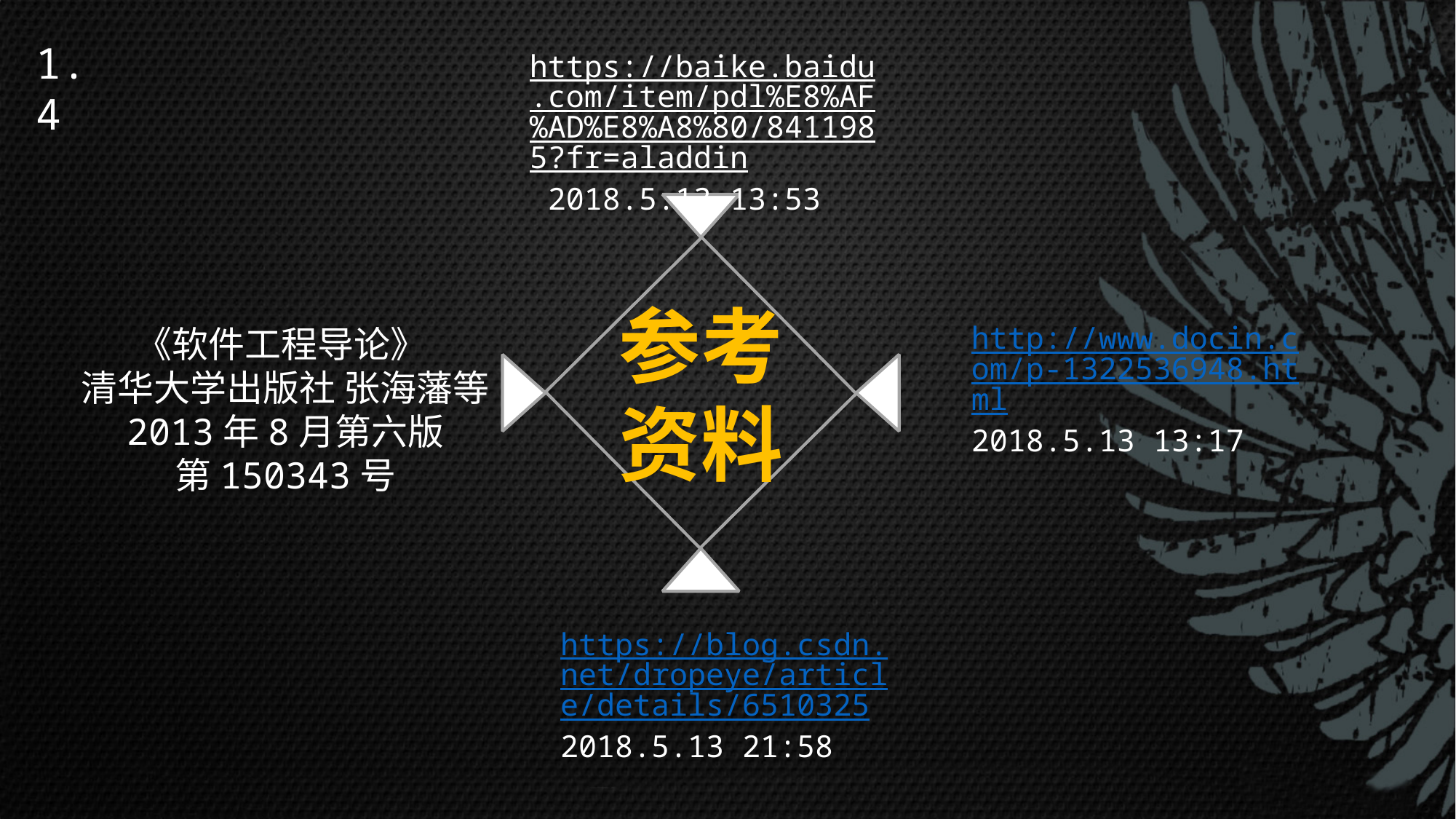

1.4
https://baike.baidu.com/item/pdl%E8%AF%AD%E8%A8%80/8411985?fr=aladdin 2018.5.13 13:53

参考
资料
http://www.docin.com/p-1322536948.html
2018.5.13 13:17
《软件工程导论》
清华大学出版社 张海藩等
2013年8月第六版
第150343号
https://blog.csdn.net/dropeye/article/details/6510325
2018.5.13 21:58